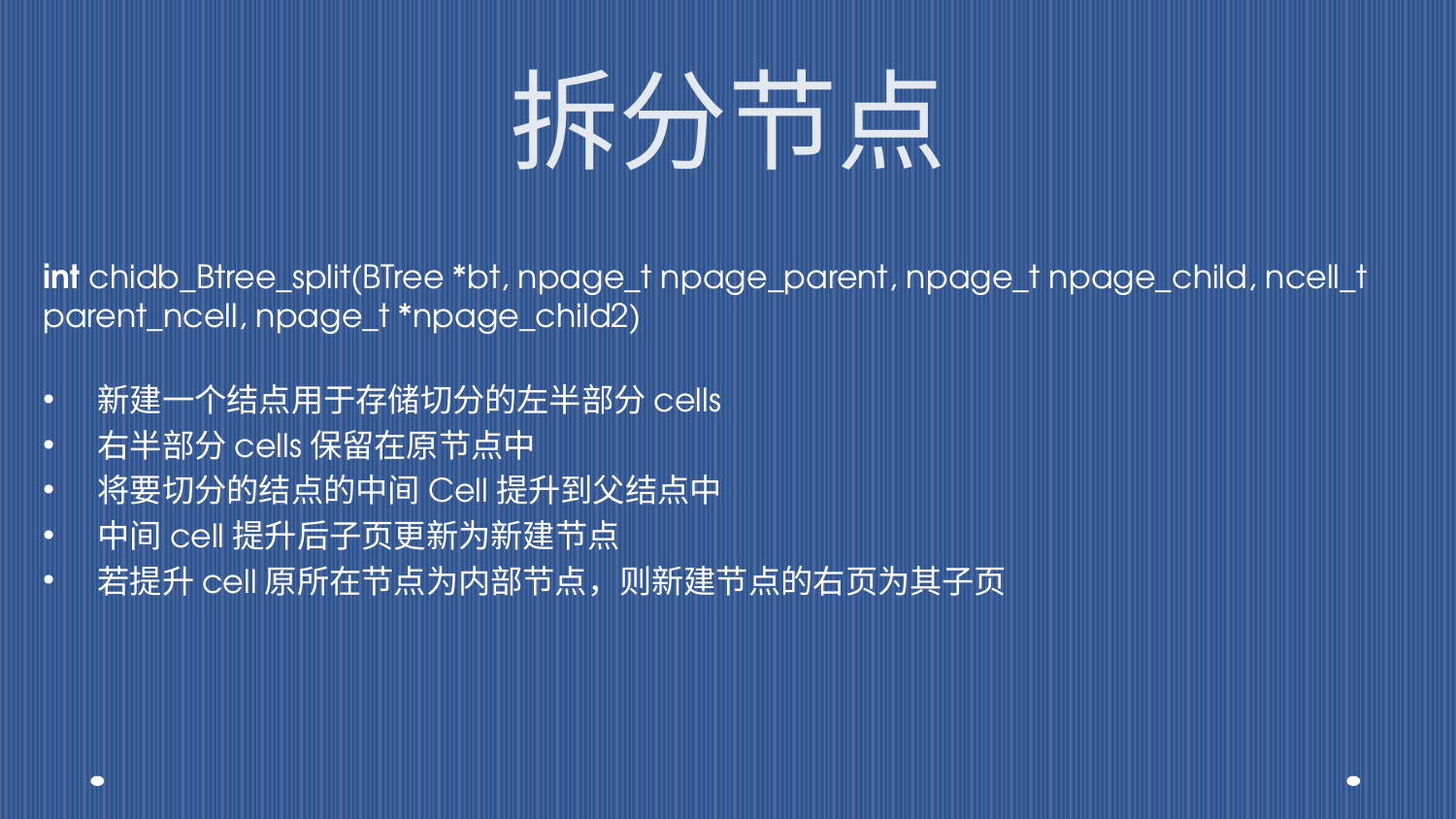

# 拆分节点
int chidb_Btree_split(BTree *bt, npage_t npage_parent, npage_t npage_child, ncell_t parent_ncell, npage_t *npage_child2)

新建一个结点用于存储切分的左半部分cells
右半部分cells保留在原节点中
将要切分的结点的中间Cell提升到父结点中
中间cell提升后子页更新为新建节点
若提升cell原所在节点为内部节点，则新建节点的右页为其子页